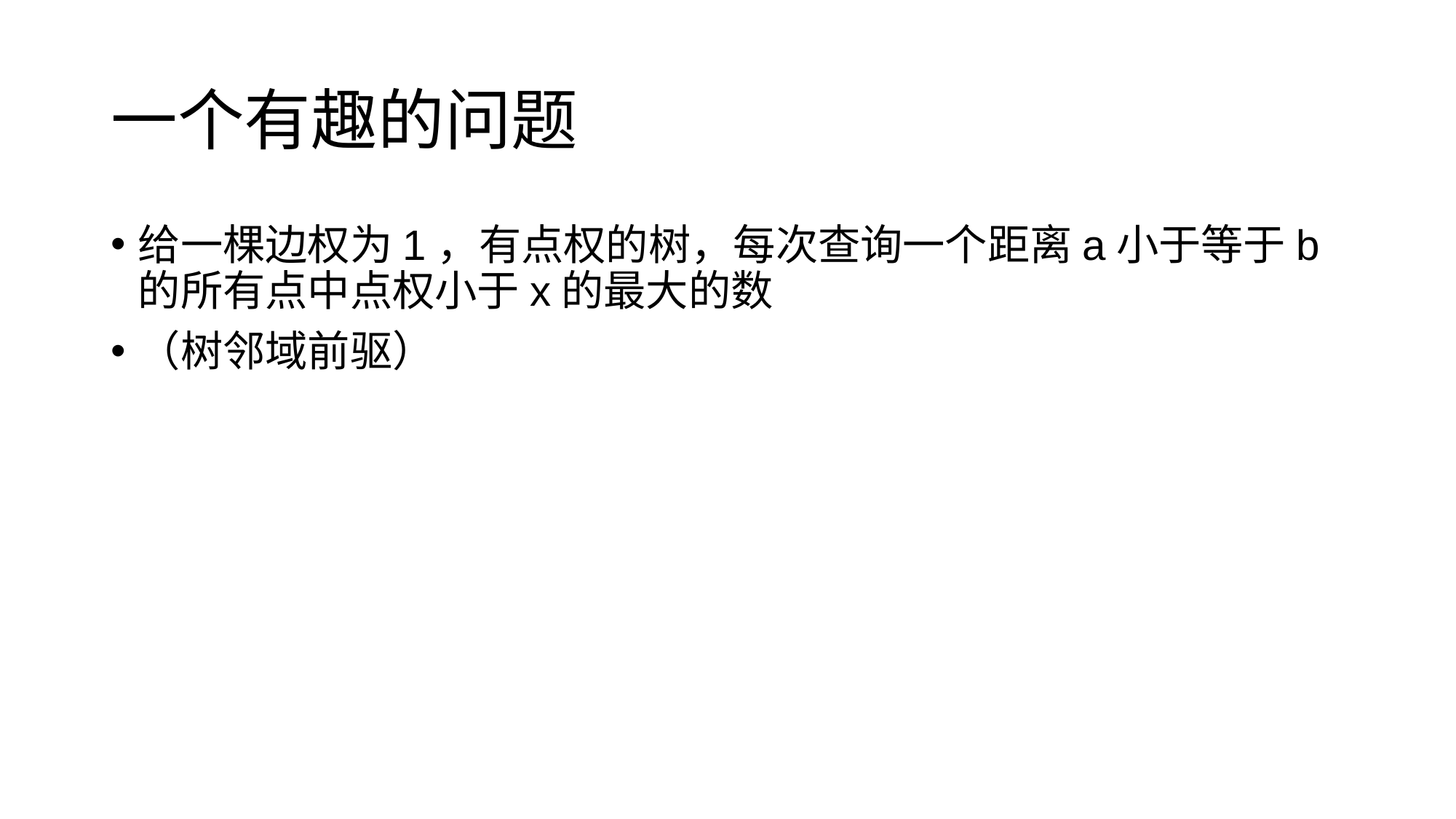

# 一个有趣的问题
给一棵边权为1，有点权的树，每次查询一个距离a小于等于b的所有点中点权小于x的最大的数
（树邻域前驱）